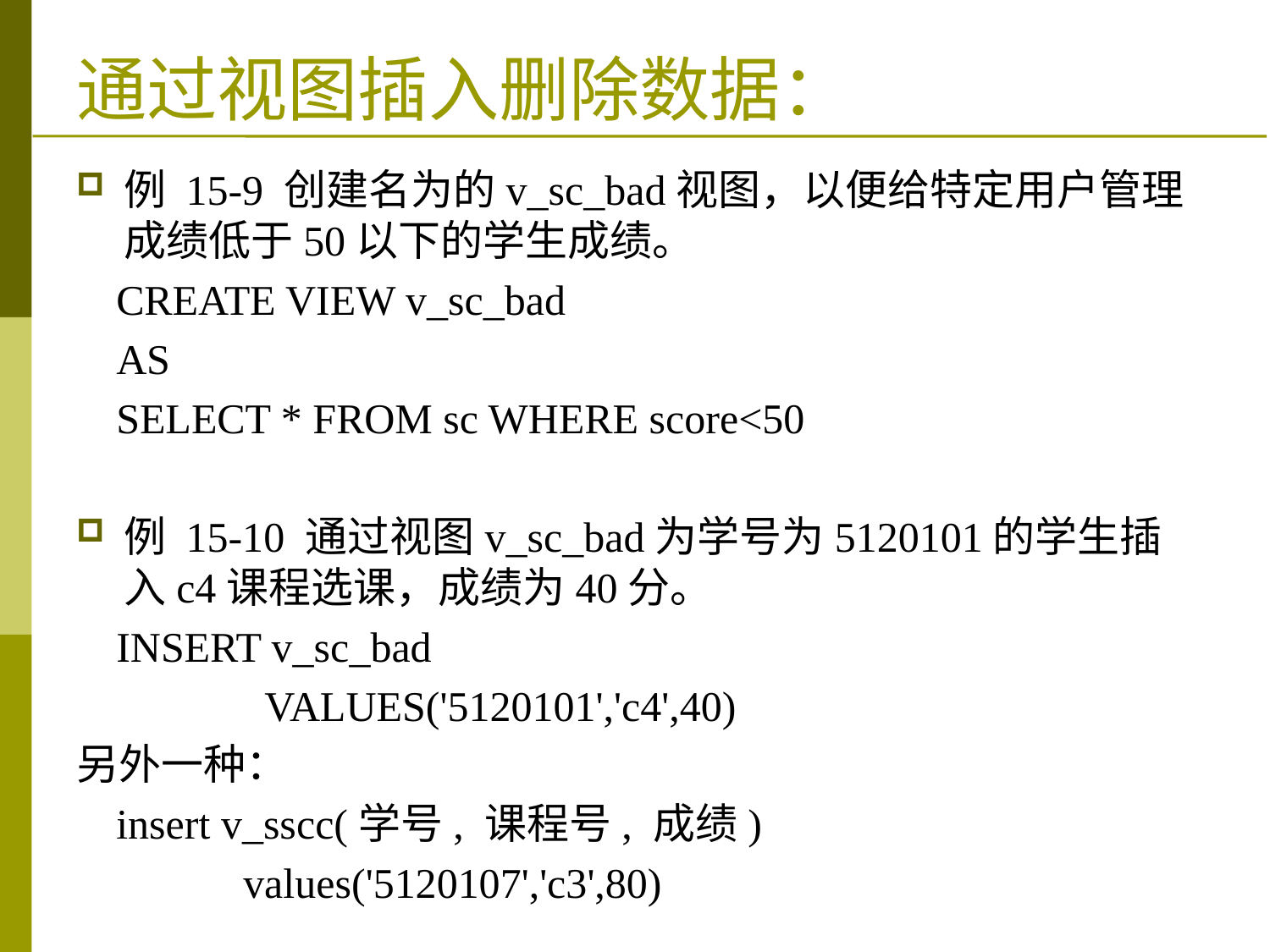

# 通过视图插入删除数据：
例 15-9 创建名为的v_sc_bad视图，以便给特定用户管理成绩低于50以下的学生成绩。
CREATE VIEW v_sc_bad
AS
SELECT * FROM sc WHERE score<50

例 15-10 通过视图v_sc_bad为学号为5120101的学生插入c4课程选课，成绩为40分。
INSERT v_sc_bad
	  VALUES('5120101','c4',40)
另外一种：
insert v_sscc(学号, 课程号, 成绩)
	values('5120107','c3',80)